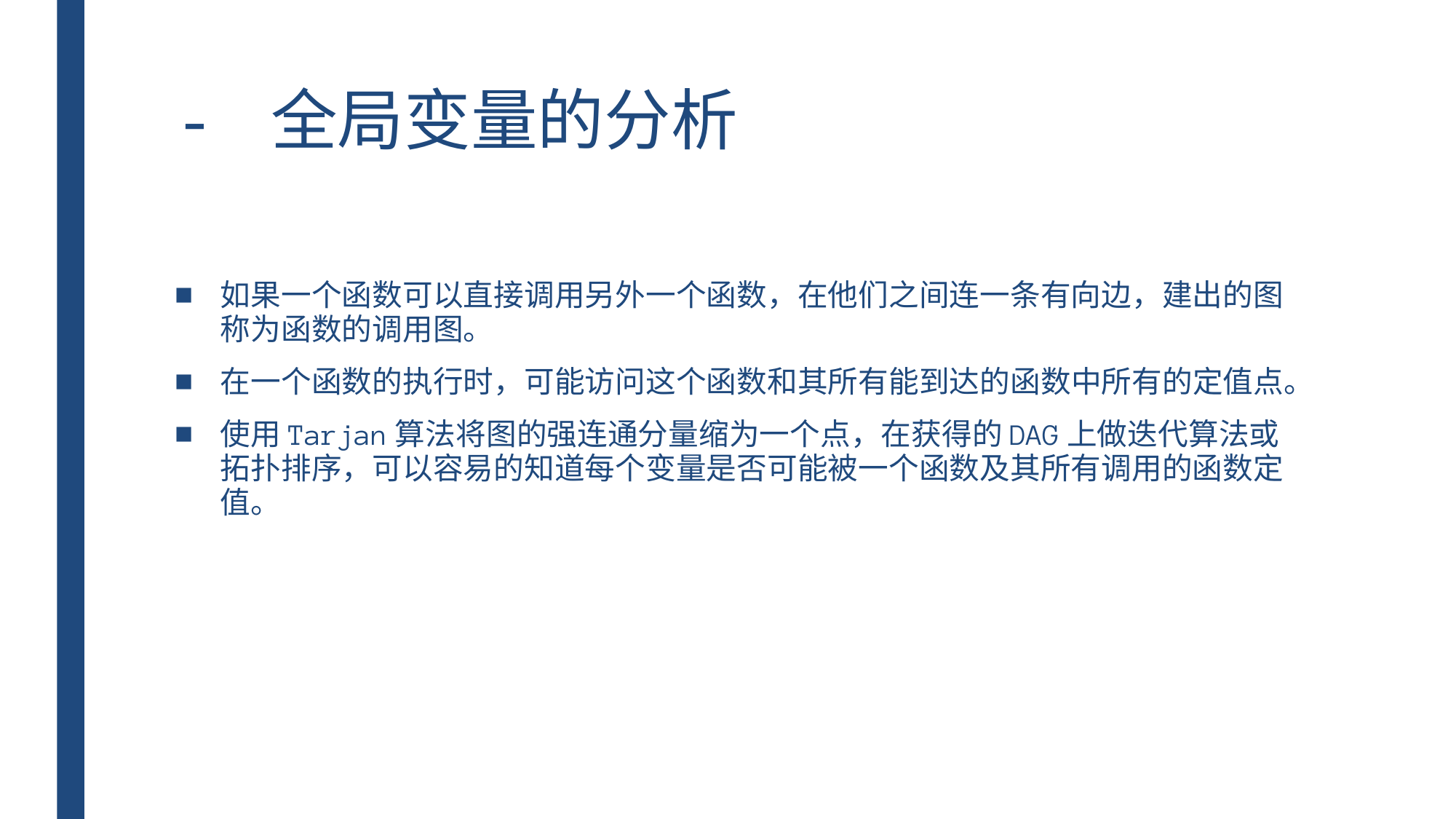

# - 全局变量的分析
如果一个函数可以直接调用另外一个函数，在他们之间连一条有向边，建出的图称为函数的调用图。
在一个函数的执行时，可能访问这个函数和其所有能到达的函数中所有的定值点。
使用Tarjan算法将图的强连通分量缩为一个点，在获得的DAG上做迭代算法或拓扑排序，可以容易的知道每个变量是否可能被一个函数及其所有调用的函数定值。